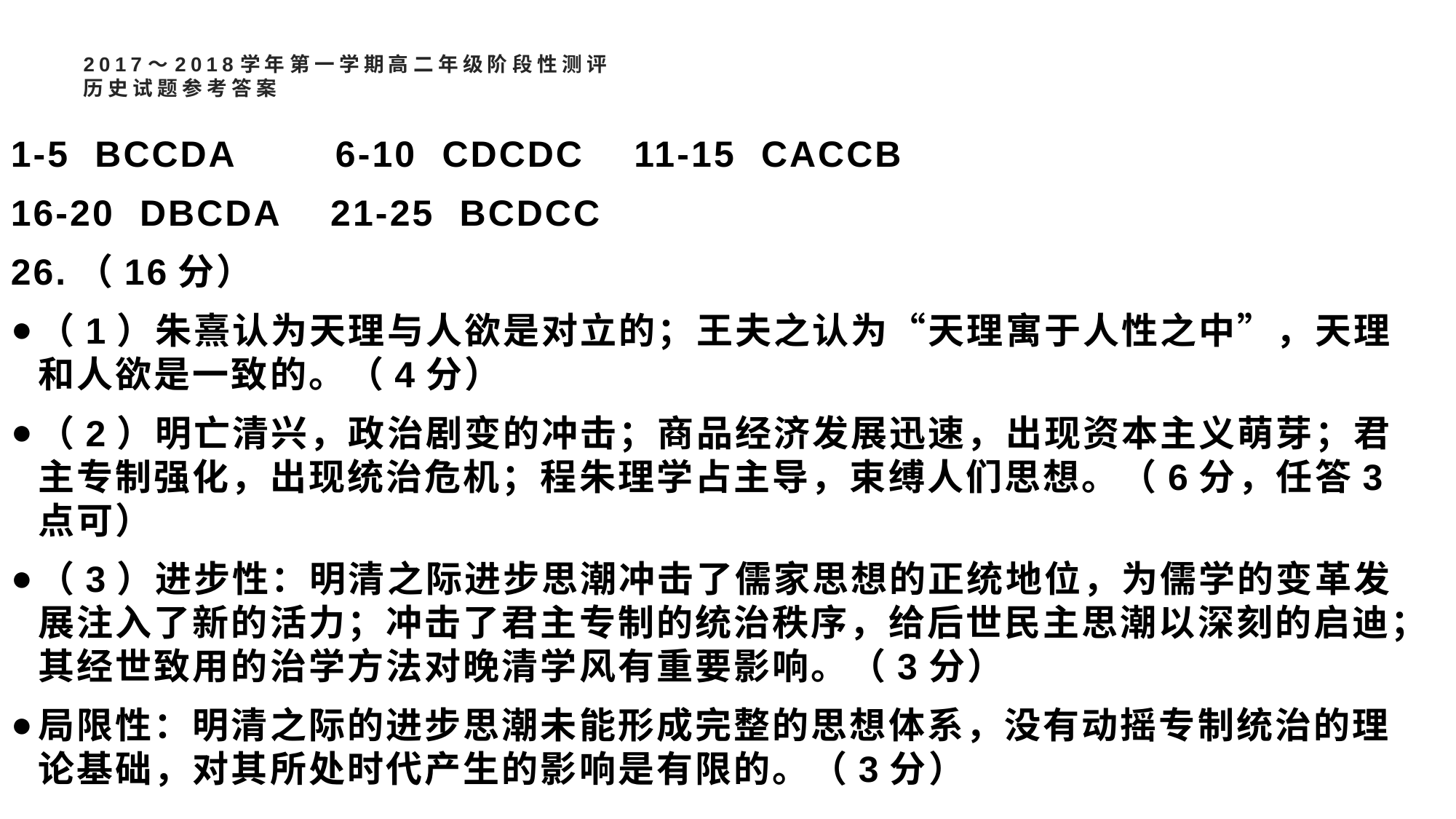

# 2017～2018学年第一学期高二年级阶段性测评 历史试题参考答案
1-5  BCCDA        6-10  CDCDC    11-15  CACCB
16-20  DBCDA    21-25  BCDCC
26.（16分）
（1）朱熹认为天理与人欲是对立的；王夫之认为“天理寓于人性之中”，天理和人欲是一致的。（4分）
（2）明亡清兴，政治剧变的冲击；商品经济发展迅速，出现资本主义萌芽；君主专制强化，出现统治危机；程朱理学占主导，束缚人们思想。（6分，任答3点可）
（3）进步性：明清之际进步思潮冲击了儒家思想的正统地位，为儒学的变革发展注入了新的活力；冲击了君主专制的统治秩序，给后世民主思潮以深刻的启迪；其经世致用的治学方法对晚清学风有重要影响。（3分）
局限性：明清之际的进步思潮未能形成完整的思想体系，没有动摇专制统治的理论基础，对其所处时代产生的影响是有限的。（3分）